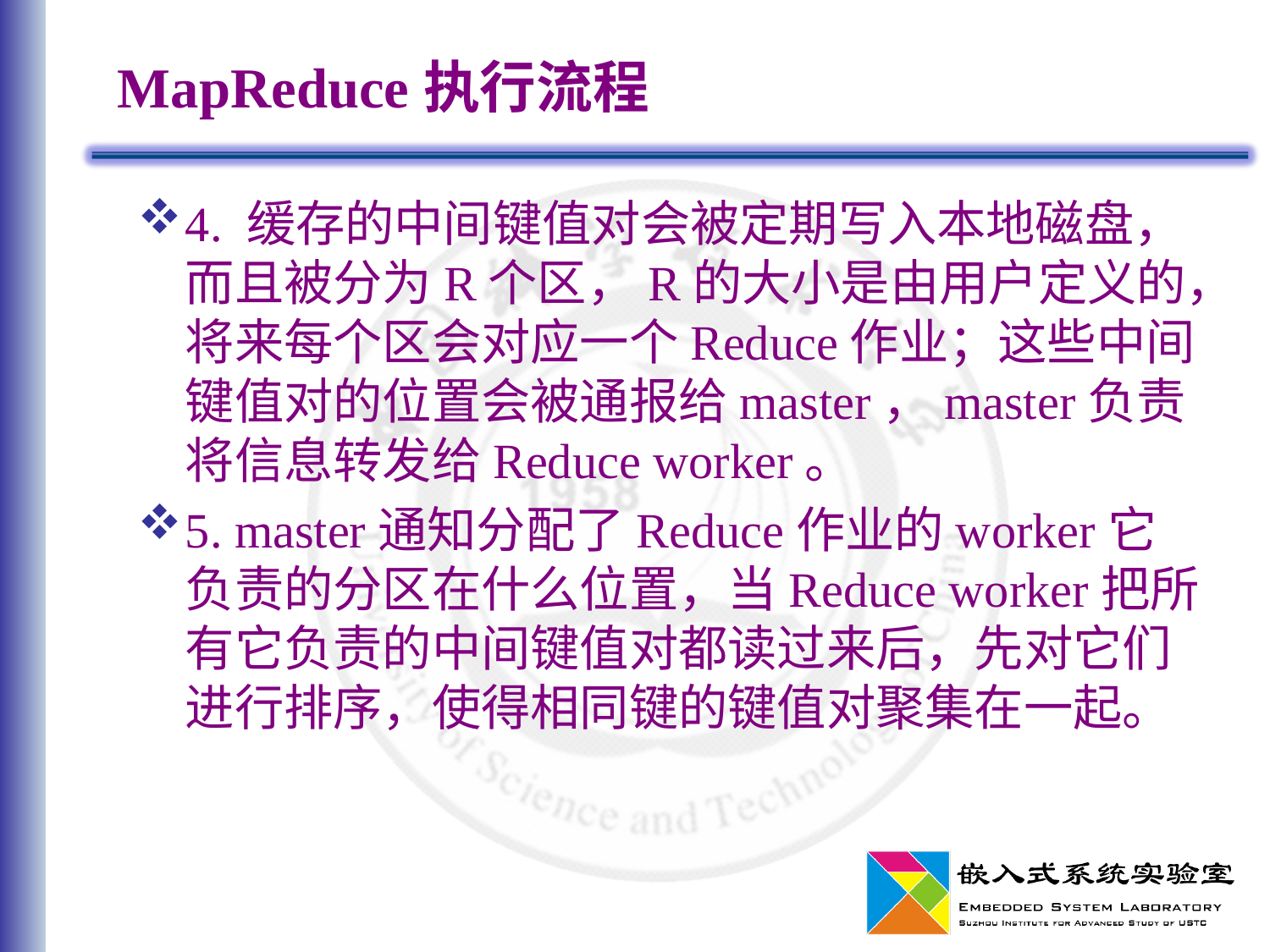

# MapReduce执行流程
4. 缓存的中间键值对会被定期写入本地磁盘，而且被分为R个区，R的大小是由用户定义的，将来每个区会对应一个Reduce作业；这些中间键值对的位置会被通报给master，master负责将信息转发给Reduce worker。
5. master通知分配了Reduce作业的worker它负责的分区在什么位置，当Reduce worker把所有它负责的中间键值对都读过来后，先对它们进行排序，使得相同键的键值对聚集在一起。